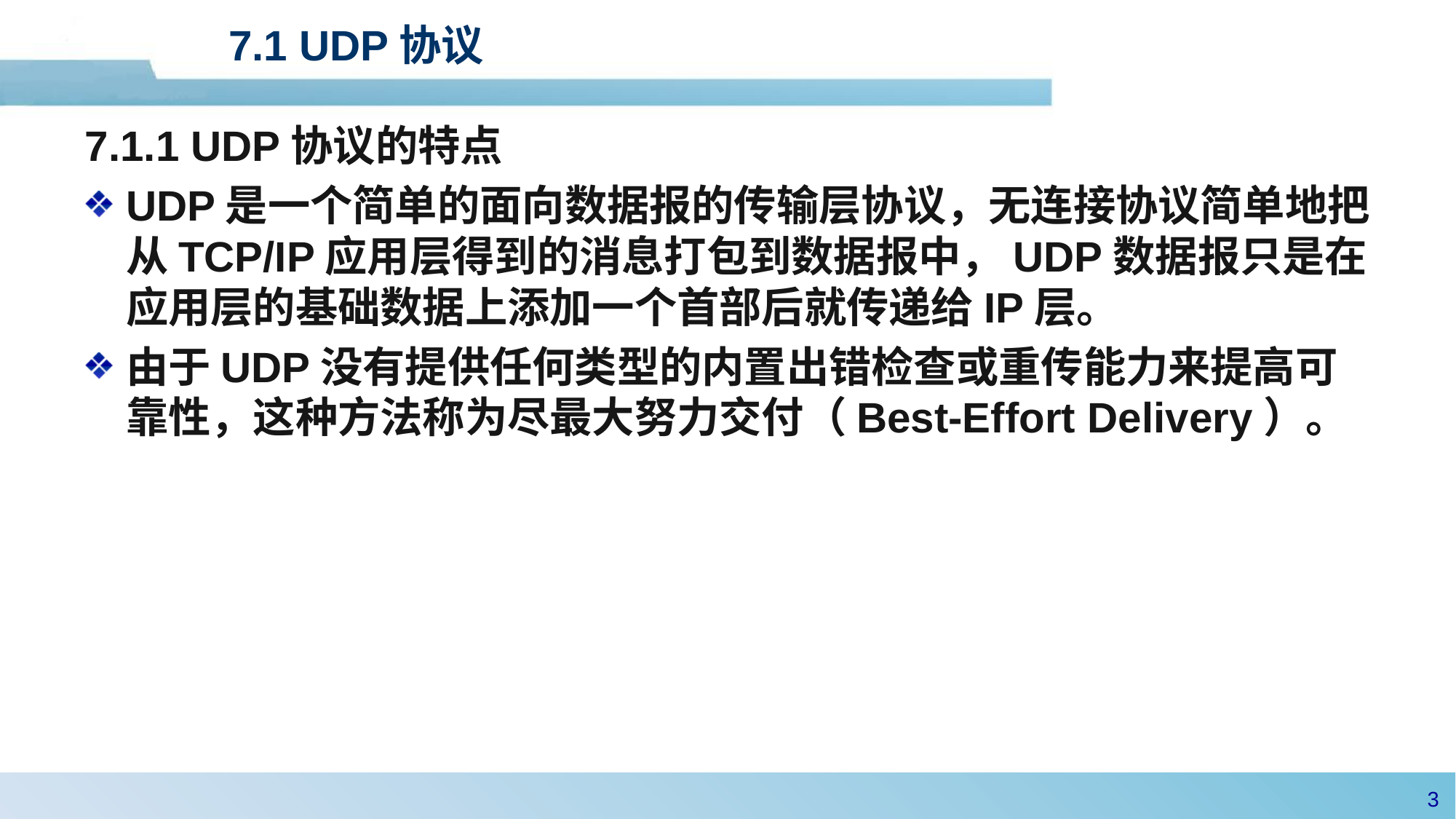

# 7.1 UDP协议
7.1.1 UDP协议的特点
UDP是一个简单的面向数据报的传输层协议，无连接协议简单地把从TCP/IP应用层得到的消息打包到数据报中，UDP数据报只是在应用层的基础数据上添加一个首部后就传递给IP层。
由于UDP没有提供任何类型的内置出错检查或重传能力来提高可靠性，这种方法称为尽最大努力交付（Best-Effort Delivery）。
3